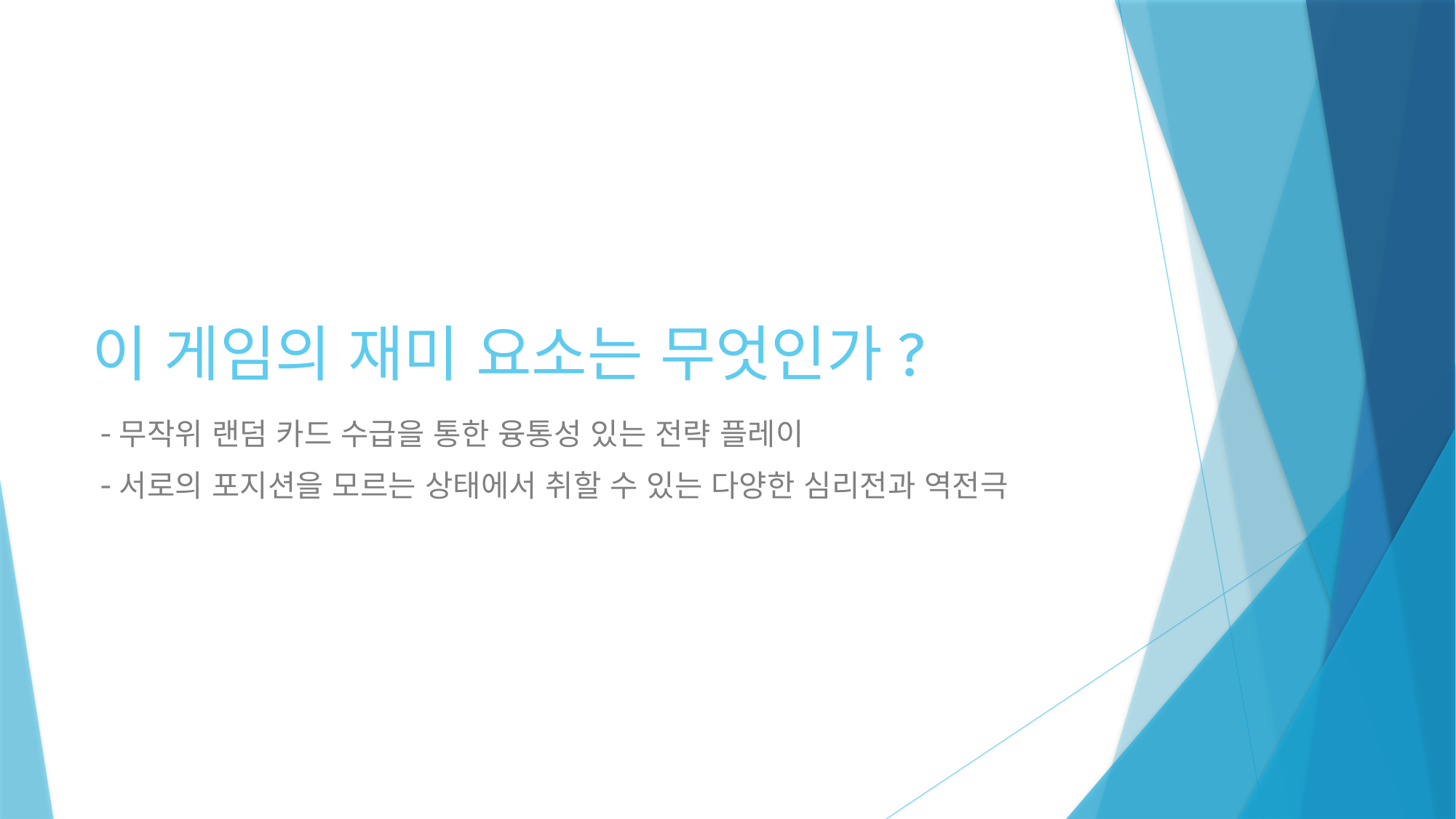

# 이 게임의 재미 요소는 무엇인가?
-무작위 랜덤 카드 수급을 통한 융통성 있는 전략 플레이
-서로의 포지션을 모르는 상태에서 취할 수 있는 다양한 심리전과 역전극